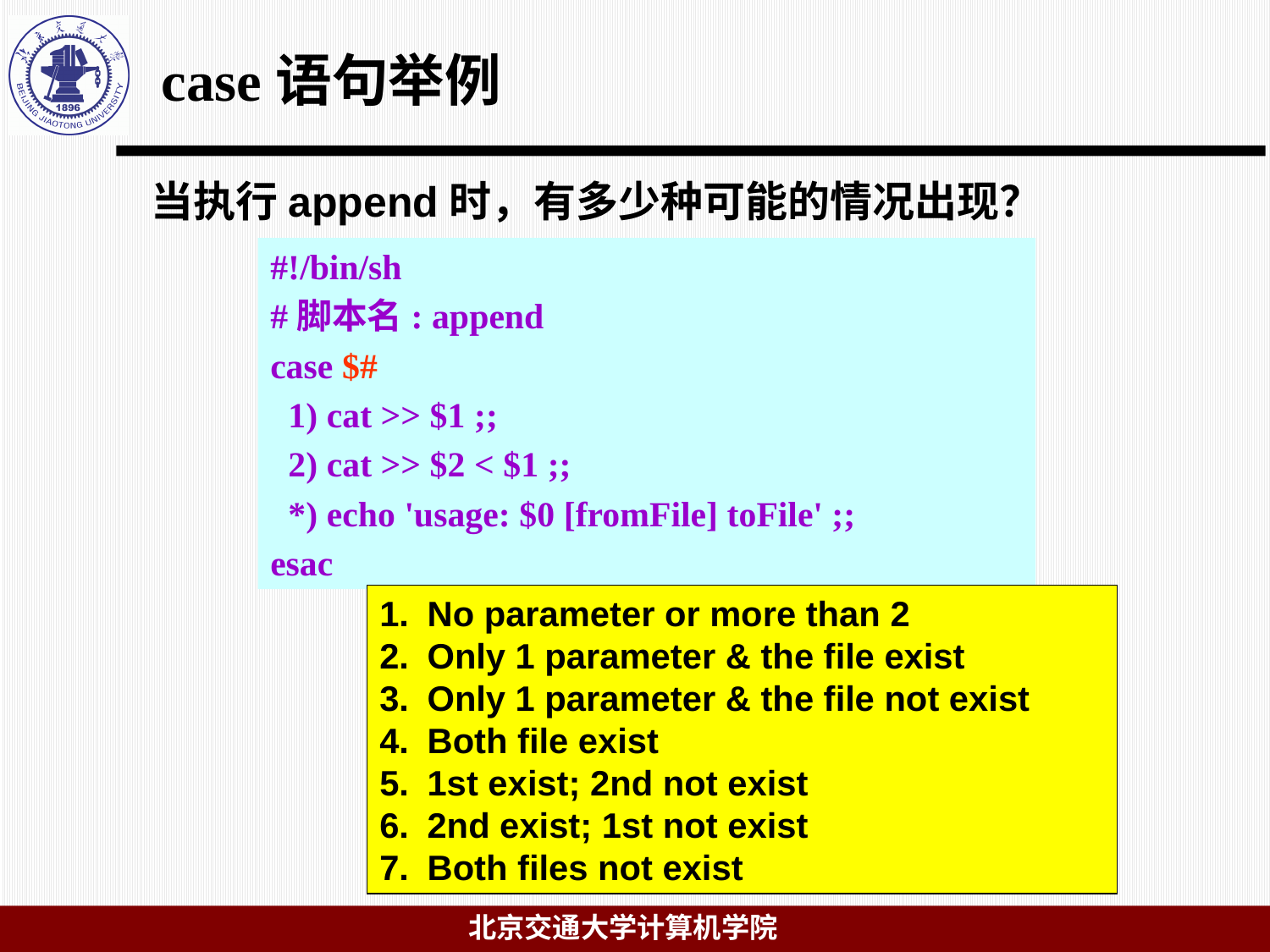

# case语句举例
当执行append时，有多少种可能的情况出现？
#!/bin/sh
#脚本名: append
case $#
  1) cat >> $1 ;;
  2) cat >> $2 < $1 ;;
  *) echo 'usage: $0 [fromFile] toFile' ;;
esac
No parameter or more than 2
Only 1 parameter & the file exist
Only 1 parameter & the file not exist
Both file exist
1st exist; 2nd not exist
2nd exist; 1st not exist
Both files not exist